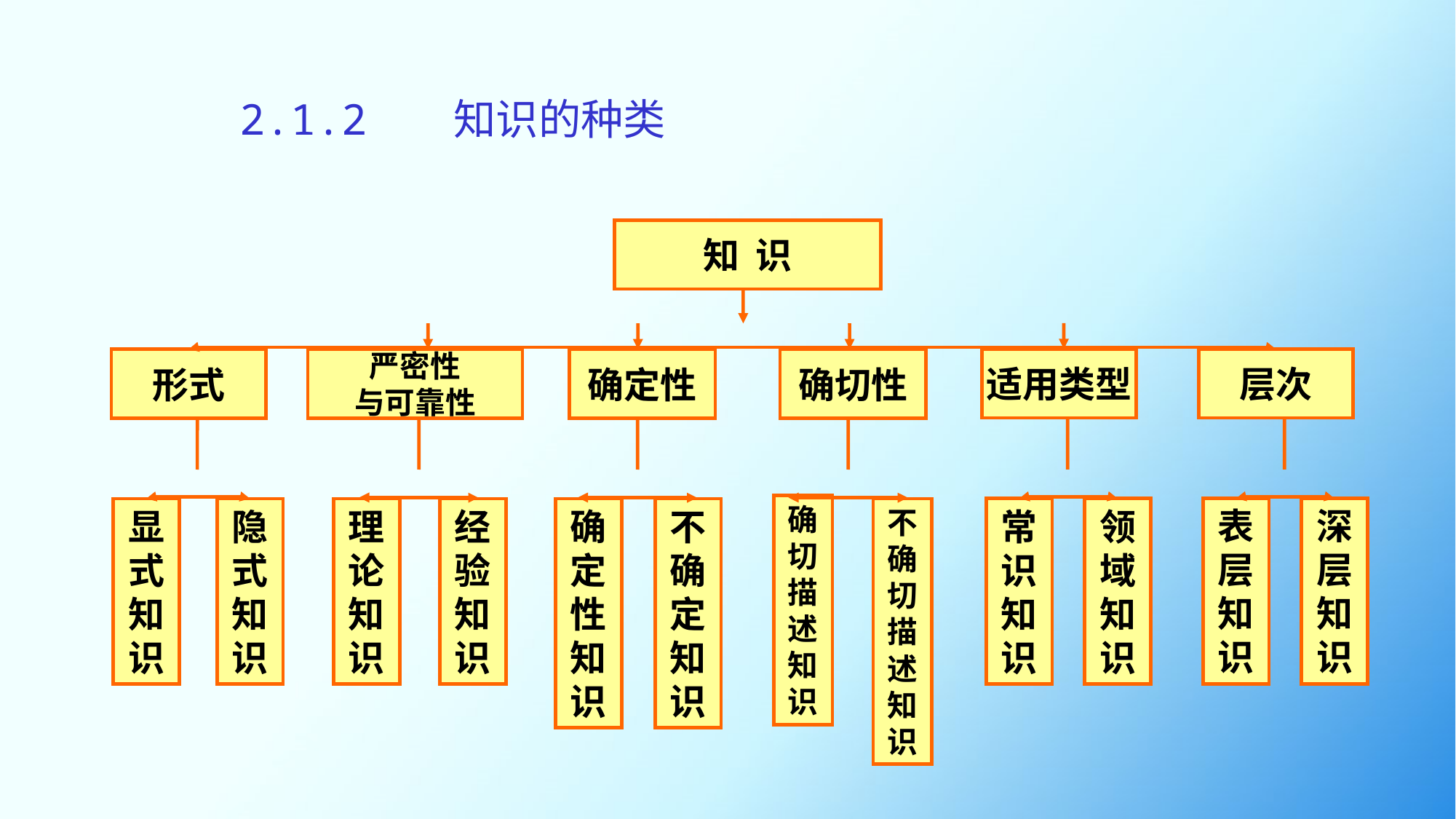

# 2.1.2   知识的种类
知  识

层次
适用类型
形式
严密性
与可靠性
确定性
确切性

确切描述知识
表层知识
深层知识
常识知识
领域知识
显式知识
隐式知识
理论知识
经验知识
确定性知识
不确定知识
不确切描述知识